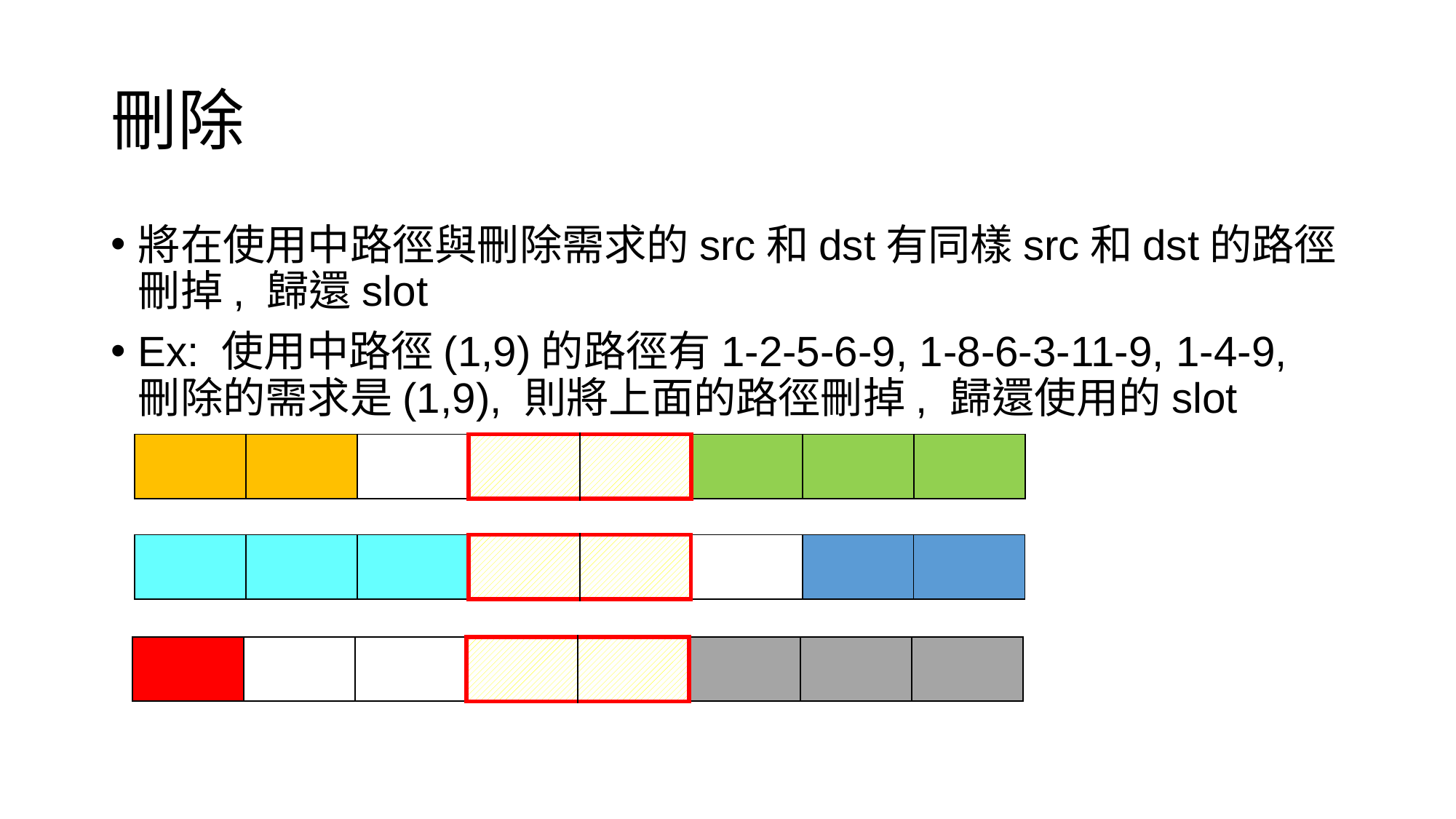

# 刪除
將在使用中路徑與刪除需求的src和dst有同樣src和dst的路徑刪掉, 歸還slot
Ex: 使用中路徑(1,9)的路徑有1-2-5-6-9, 1-8-6-3-11-9, 1-4-9, 刪除的需求是(1,9), 則將上面的路徑刪掉, 歸還使用的slot
|  |  |  |  |  |  |  |  |
| --- | --- | --- | --- | --- | --- | --- | --- |
|  |  |  |  |  |  |  |  |
| --- | --- | --- | --- | --- | --- | --- | --- |
|  |  |  |  |  |  |  |  |
| --- | --- | --- | --- | --- | --- | --- | --- |